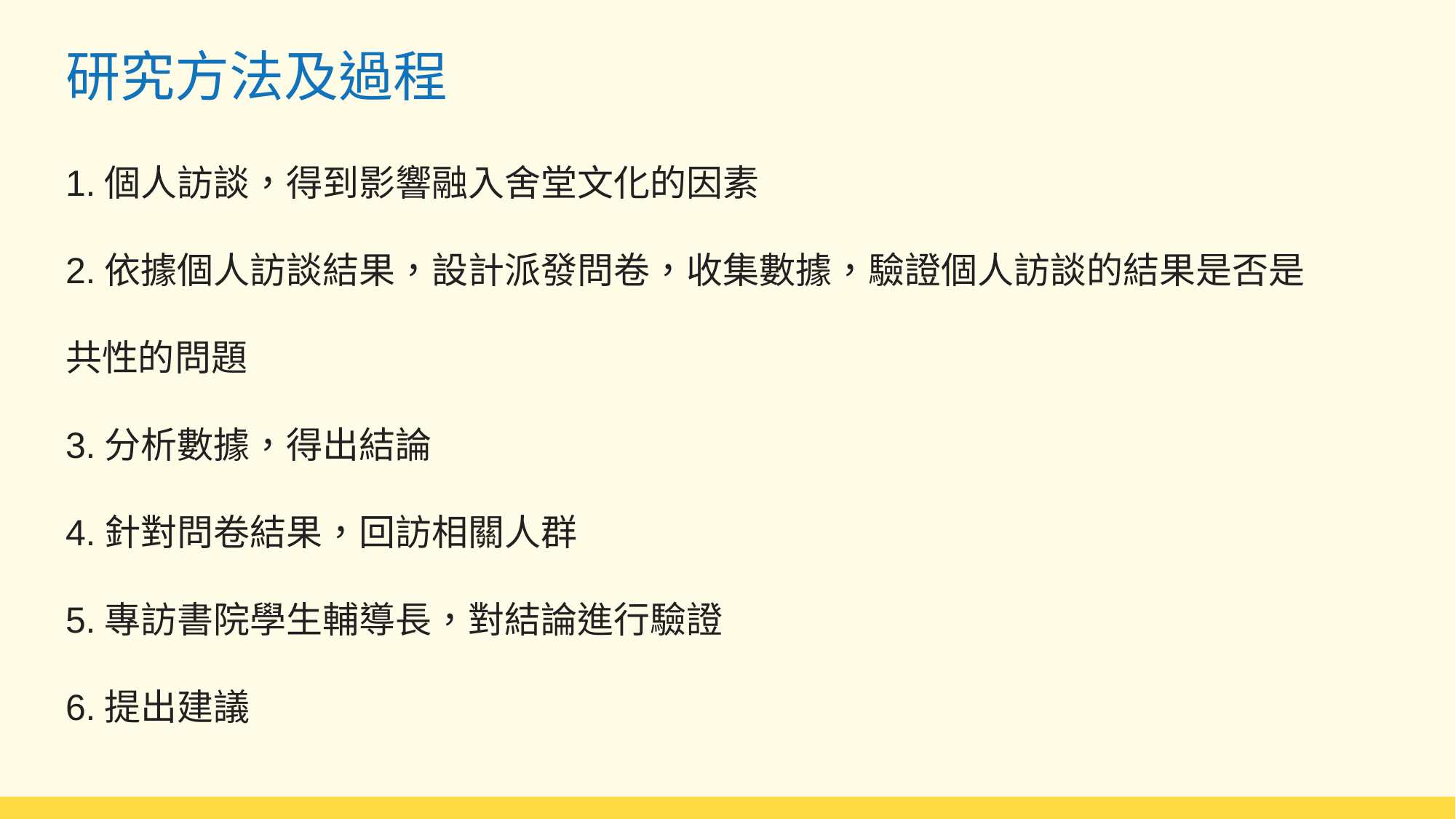

# 研究方法及過程

1.個人訪談，得到影響融入舍堂文化的因素
2.依據個人訪談結果，設計派發問卷，收集數據，驗證個人訪談的結果是否是共性的問題
3.分析數據，得出結論
4.針對問卷結果，回訪相關人群
5.專訪書院學生輔導長，對結論進行驗證
6.提出建議